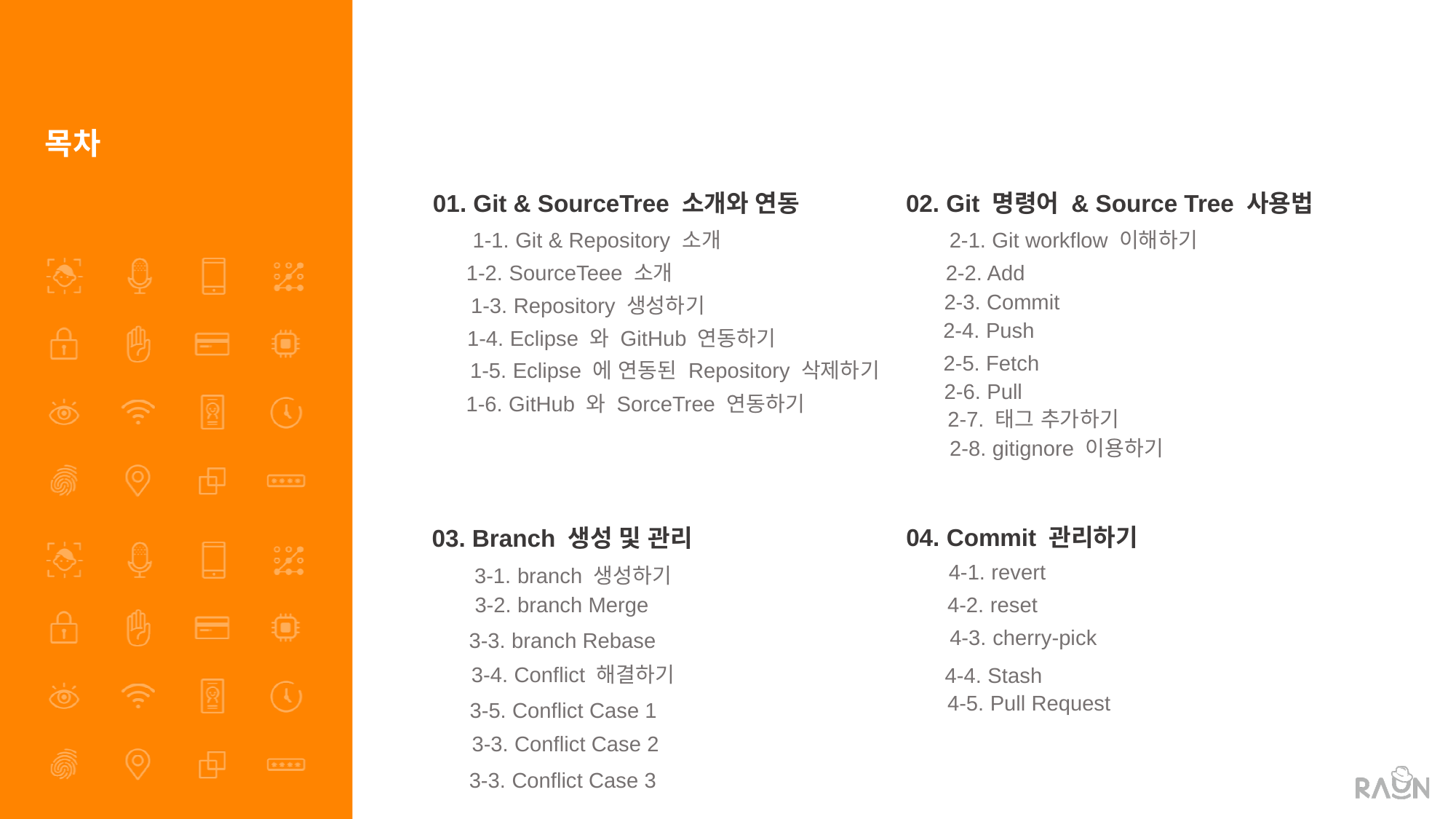

목차
01. Git & SourceTree 소개와 연동
02. Git 명령어 & Source Tree 사용법
1-1. Git & Repository 소개
2-1. Git workflow 이해하기
1-2. SourceTeee 소개
2-2. Add
2-3. Commit
1-3. Repository 생성하기
2-4. Push
1-4. Eclipse 와 GitHub 연동하기
2-5. Fetch
1-5. Eclipse 에 연동된 Repository 삭제하기
2-6. Pull
1-6. GitHub 와 SorceTree 연동하기
2-7. 태그 추가하기
2-8. gitignore 이용하기
04. Commit 관리하기
03. Branch 생성 및 관리
4-1. revert
3-1. branch 생성하기
3-2. branch Merge
4-2. reset
4-3. cherry-pick
3-3. branch Rebase
3-4. Conflict 해결하기
4-4. Stash
4-5. Pull Request
3-5. Conflict Case 1
3-3. Conflict Case 2
3-3. Conflict Case 3